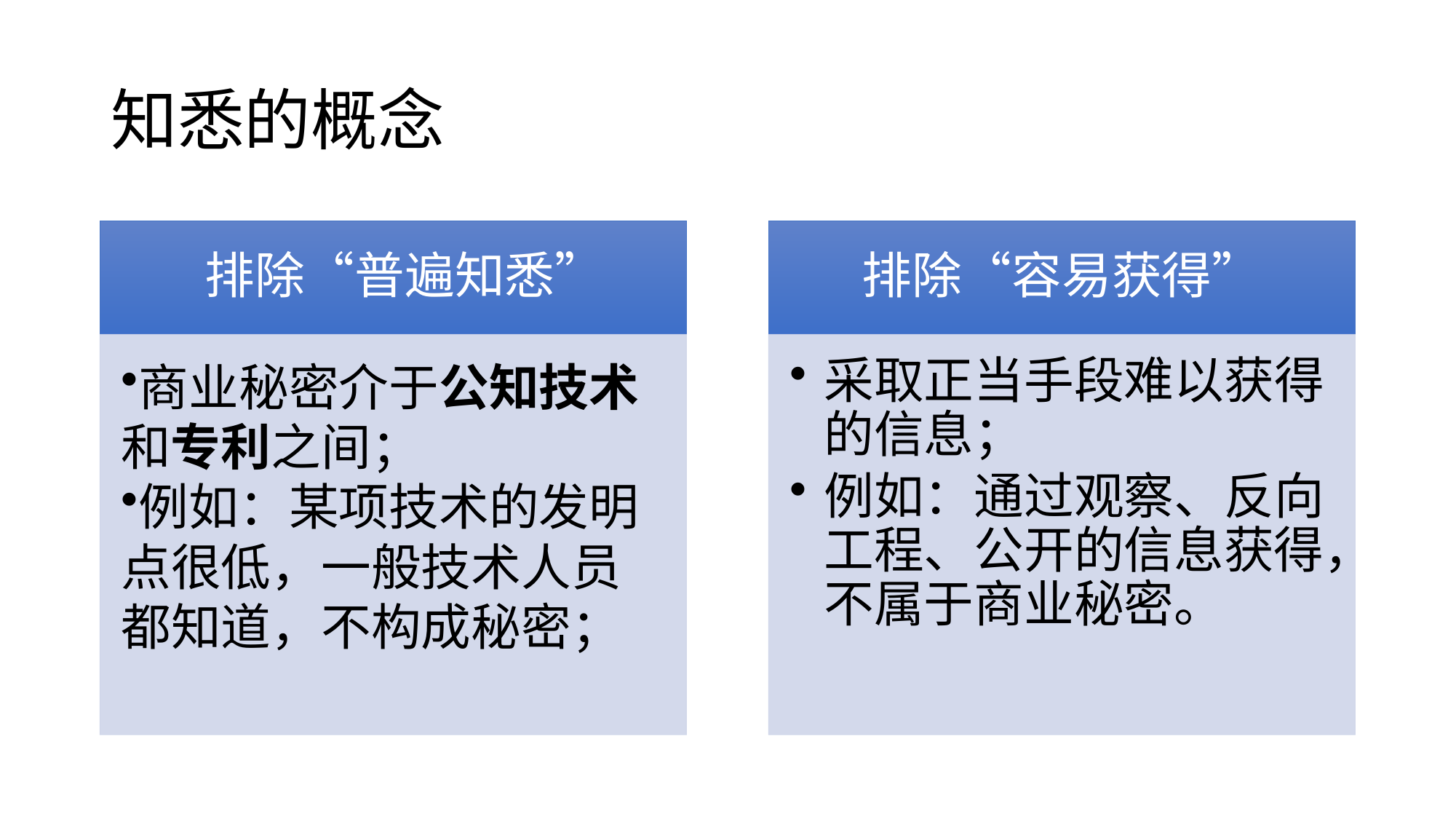

# 知悉的概念
 排除“普遍知悉”
商业秘密介于公知技术和专利之间；
例如：某项技术的发明点很低，一般技术人员都知道，不构成秘密；
排除“容易获得”
采取正当手段难以获得的信息；
例如：通过观察、反向工程、公开的信息获得，不属于商业秘密。